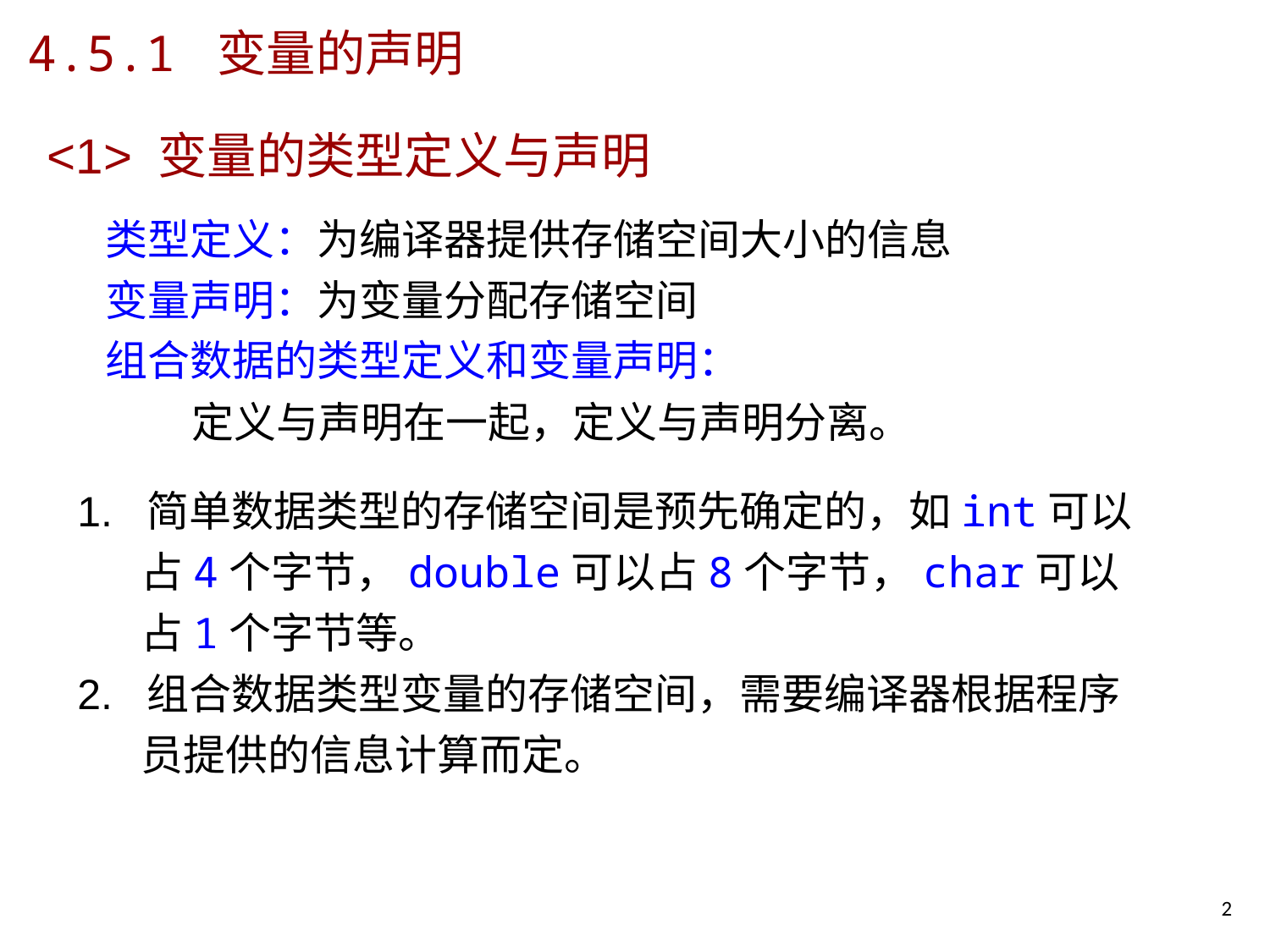

# 4.5.1 变量的声明
<1> 变量的类型定义与声明
类型定义：为编译器提供存储空间大小的信息
变量声明：为变量分配存储空间
组合数据的类型定义和变量声明：
        定义与声明在一起，定义与声明分离。
1.  简单数据类型的存储空间是预先确定的，如int可以占4个字节，double可以占8个字节，char可以占1个字节等。
2.  组合数据类型变量的存储空间，需要编译器根据程序员提供的信息计算而定。
2